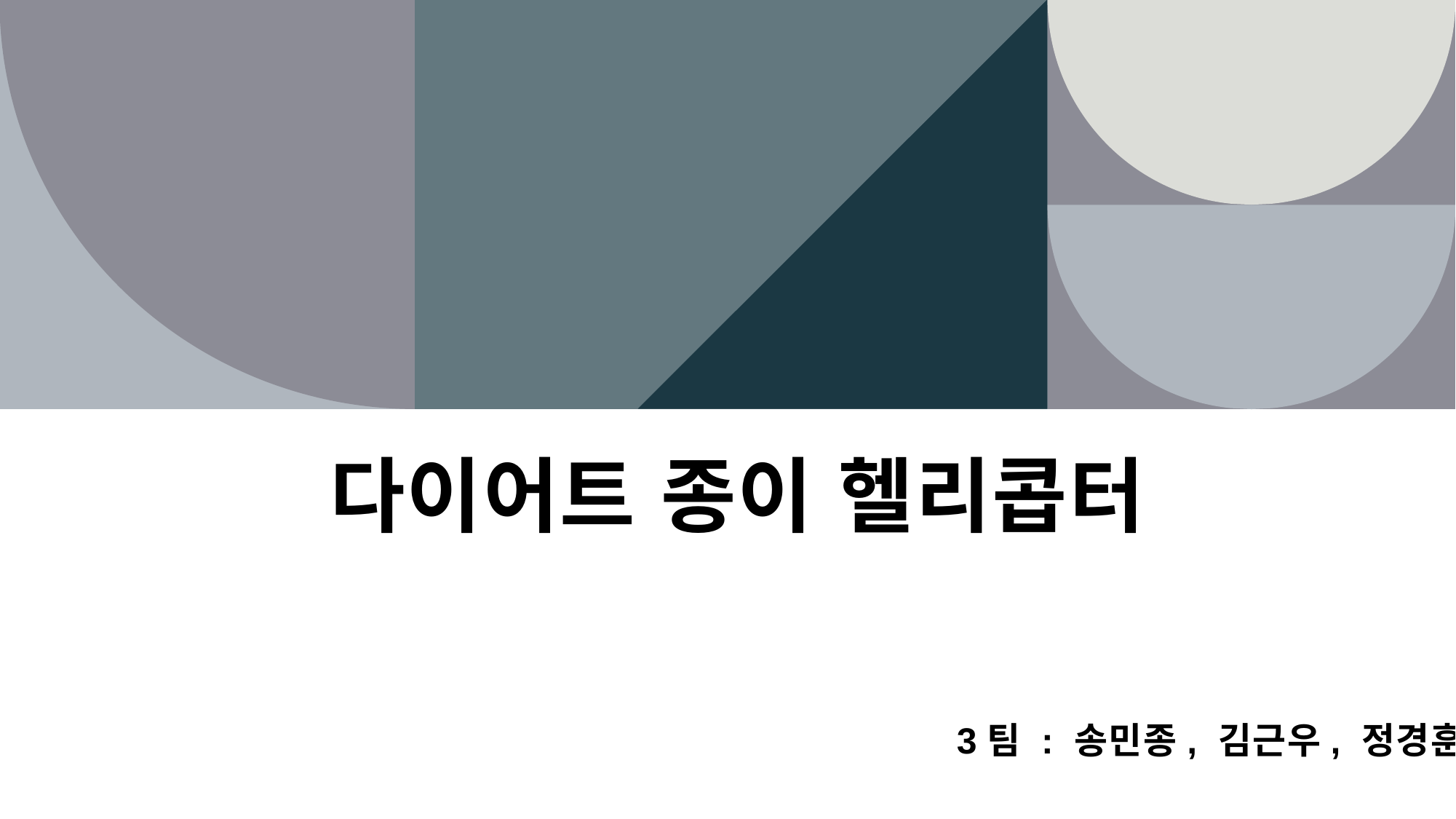

# 다이어트 종이 헬리콥터
3팀 : 송민종, 김근우, 정경훈